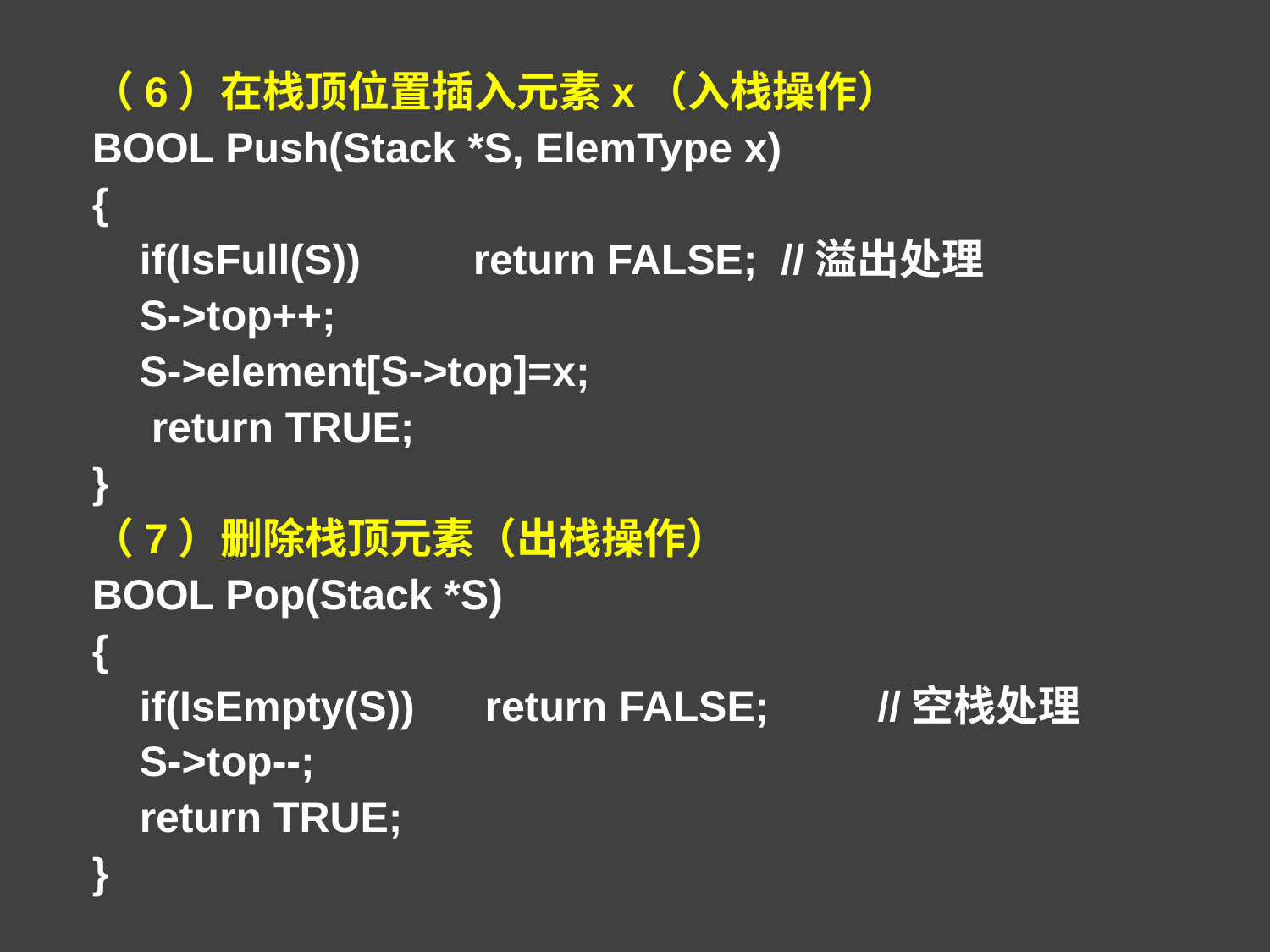

（6）在栈顶位置插入元素x（入栈操作）
BOOL Push(Stack *S, ElemType x)
{
    if(IsFull(S))	return FALSE;  //溢出处理
    S->top++;
    S->element[S->top]=x;
     return TRUE;
}
（7）删除栈顶元素（出栈操作）
BOOL Pop(Stack *S)
{
    if(IsEmpty(S))	 return FALSE;	  //空栈处理
    S->top--;
    return TRUE;
}